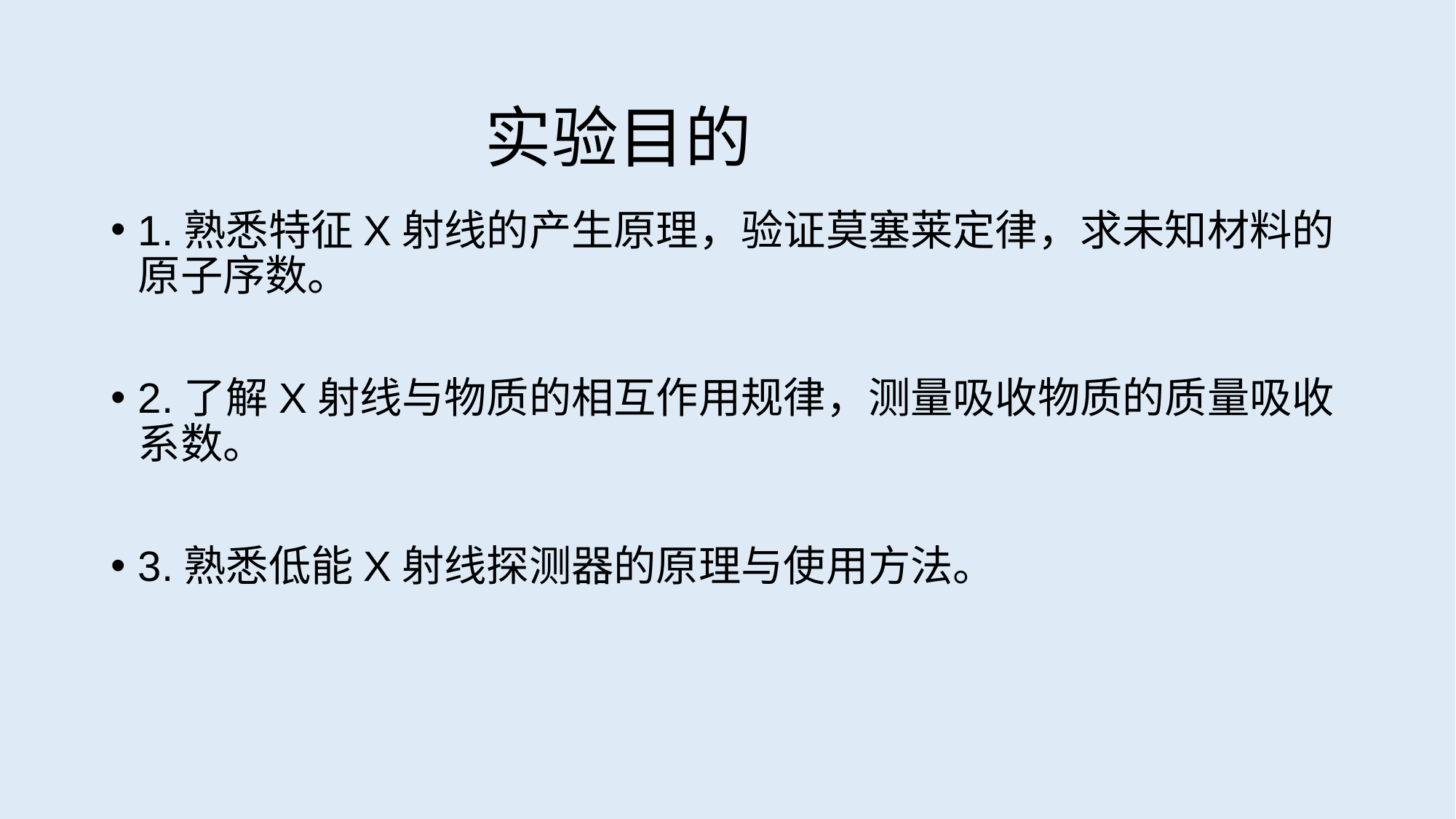

# 实验目的
1.熟悉特征X射线的产生原理，验证莫塞莱定律，求未知材料的原子序数。

2.了解X射线与物质的相互作用规律，测量吸收物质的质量吸收系数。

3.熟悉低能X射线探测器的原理与使用方法。